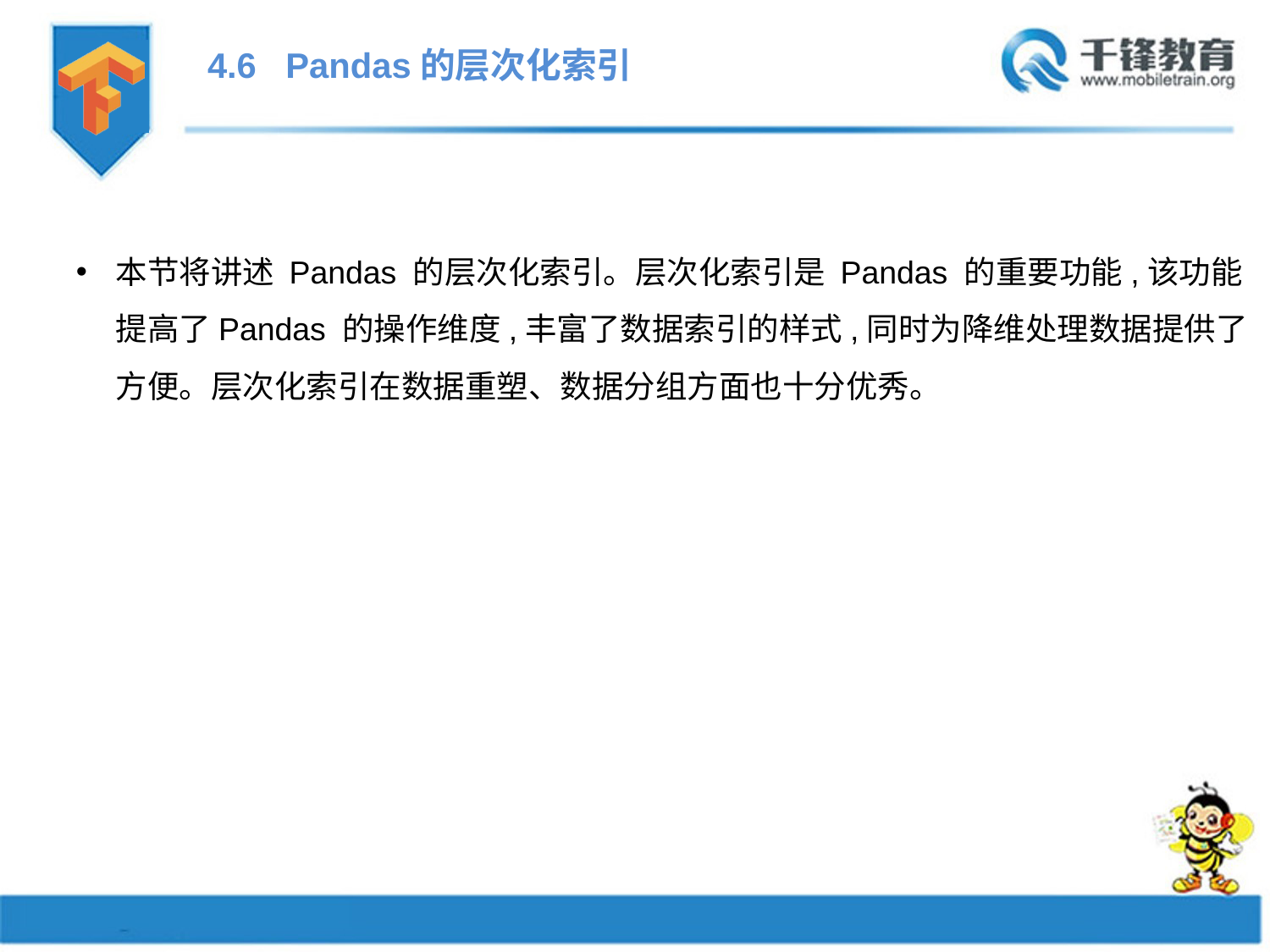

4.6   Pandas的层次化索引
本节将讲述 Pandas 的层次化索引。层次化索引是 Pandas 的重要功能,该功能提高了Pandas 的操作维度,丰富了数据索引的样式,同时为降维处理数据提供了方便。层次化索引在数据重塑、数据分组方面也十分优秀。